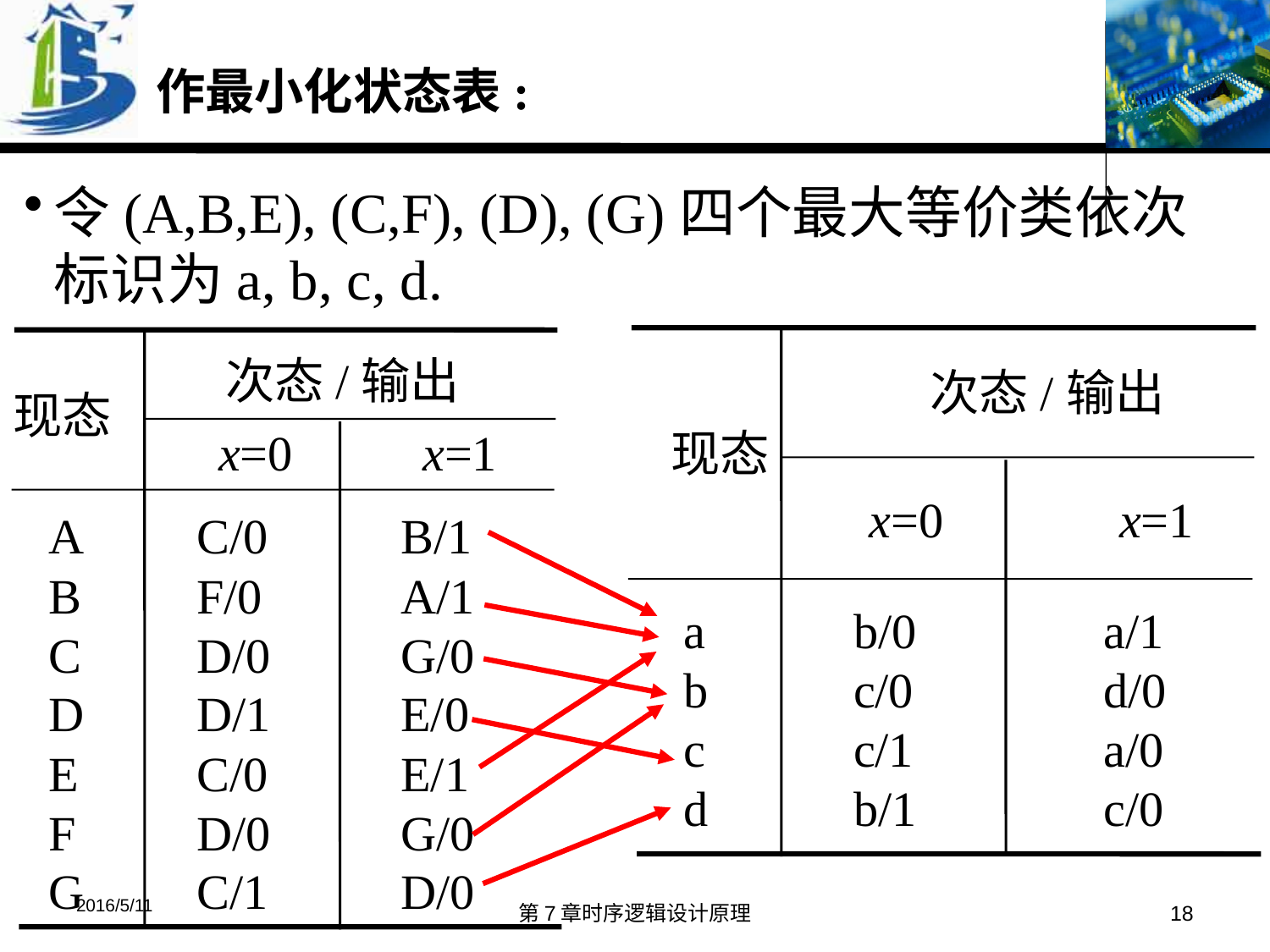

作最小化状态表:
令(A,B,E), (C,F), (D), (G)四个最大等价类依次标识为a, b, c, d.

次态/输出
现态

x=0
x=1

a
b
c
d
b/0
c/0
c/1
b/1
a/1
d/0
a/0
c/0

次态/输出
现态
x=0
x=1

A
B
C
D
E
F
G
C/0
F/0
D/0
D/1
C/0
D/0
C/1
B/1
A/1
G/0
E/0
E/1
G/0
D/0

2016/5/11
第7章时序逻辑设计原理
18